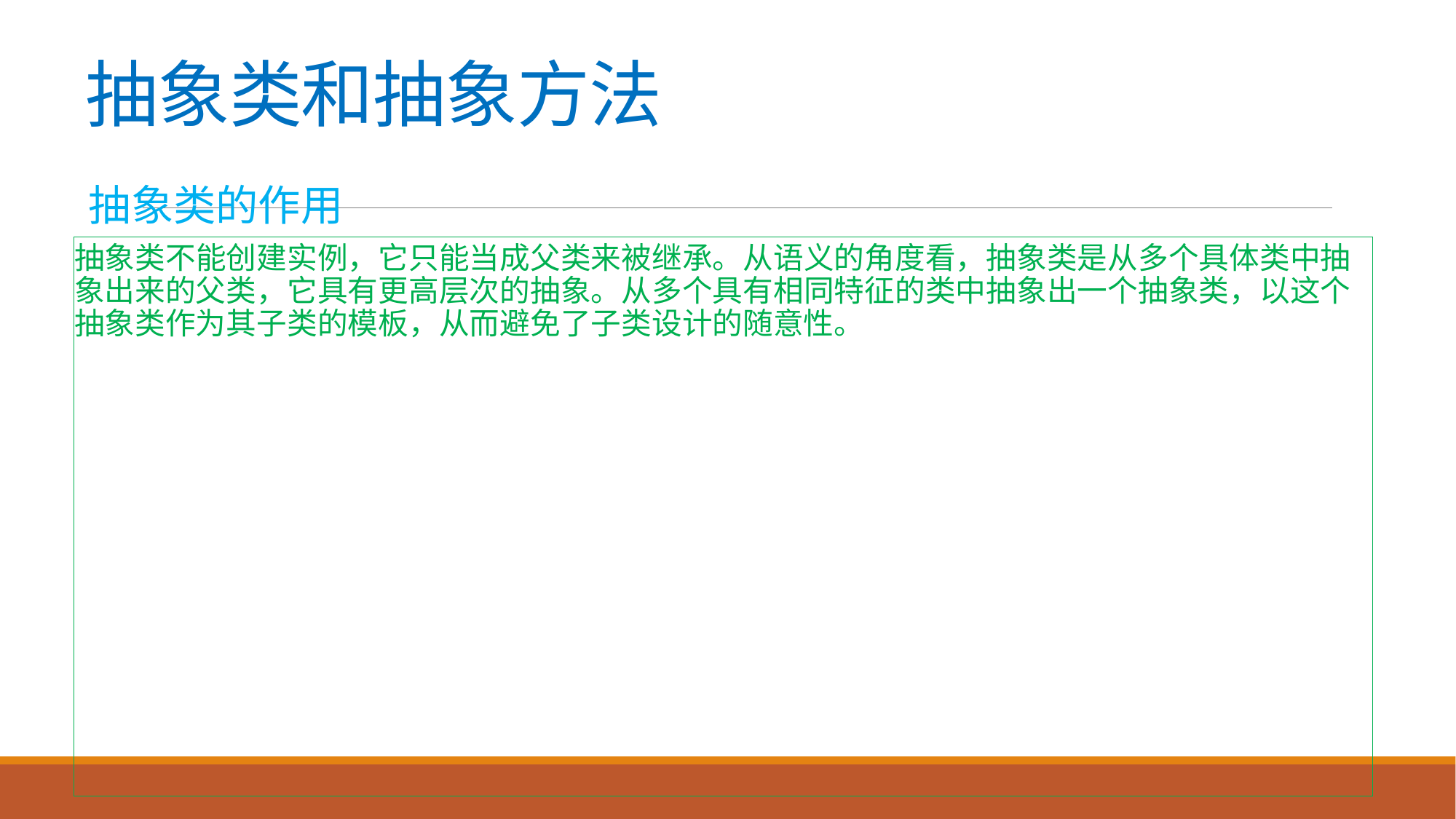

# 抽象类和抽象方法
抽象类的作用
抽象类不能创建实例，它只能当成父类来被继承。从语义的角度看，抽象类是从多个具体类中抽象出来的父类，它具有更高层次的抽象。从多个具有相同特征的类中抽象出一个抽象类，以这个抽象类作为其子类的模板，从而避免了子类设计的随意性。